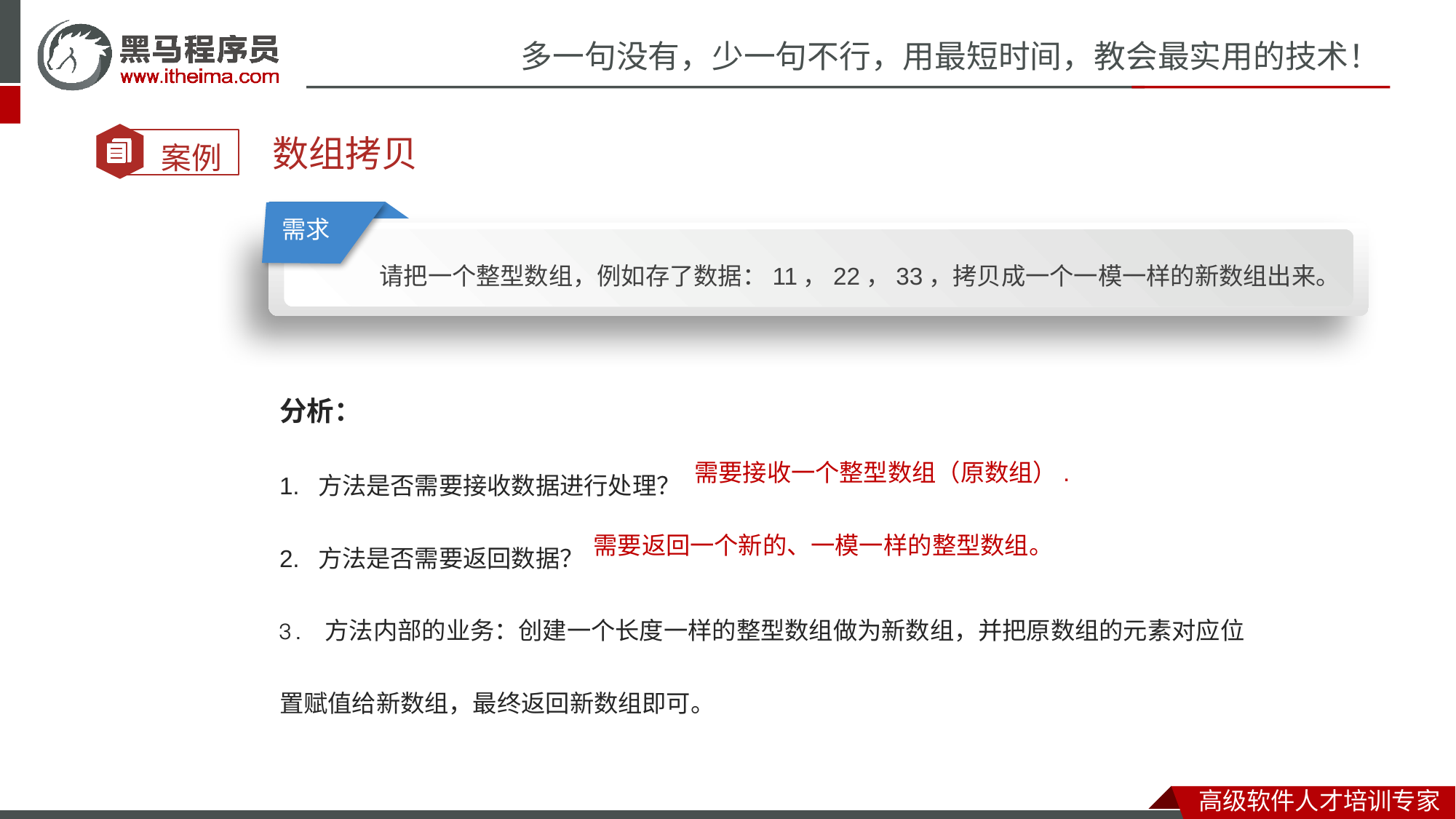

数组拷贝

需求

              请把一个整型数组，例如存了数据：11，22，33，拷贝成一个一模一样的新数组出来。
分析：
 方法是否需要接收数据进行处理？
 方法是否需要返回数据？
3. 方法内部的业务：创建一个长度一样的整型数组做为新数组，并把原数组的元素对应位置赋值给新数组，最终返回新数组即可。

需要接收一个整型数组（原数组）.
需要返回一个新的、一模一样的整型数组。